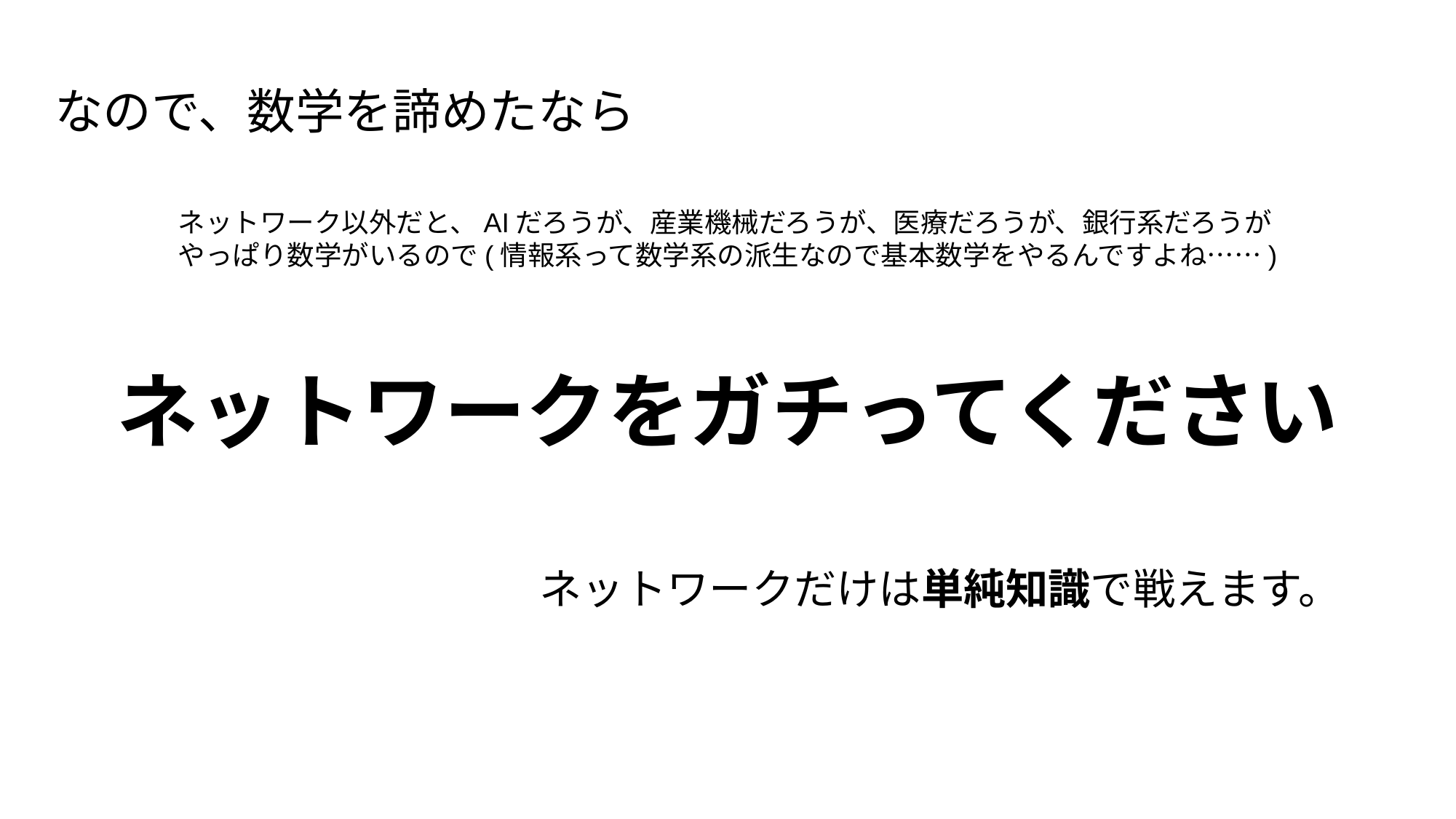

# なので、数学を諦めたなら
ネットワーク以外だと、AIだろうが、産業機械だろうが、医療だろうが、銀行系だろうが
やっぱり数学がいるので(情報系って数学系の派生なので基本数学をやるんですよね……)
ネットワークをガチってください
ネットワークだけは単純知識で戦えます。